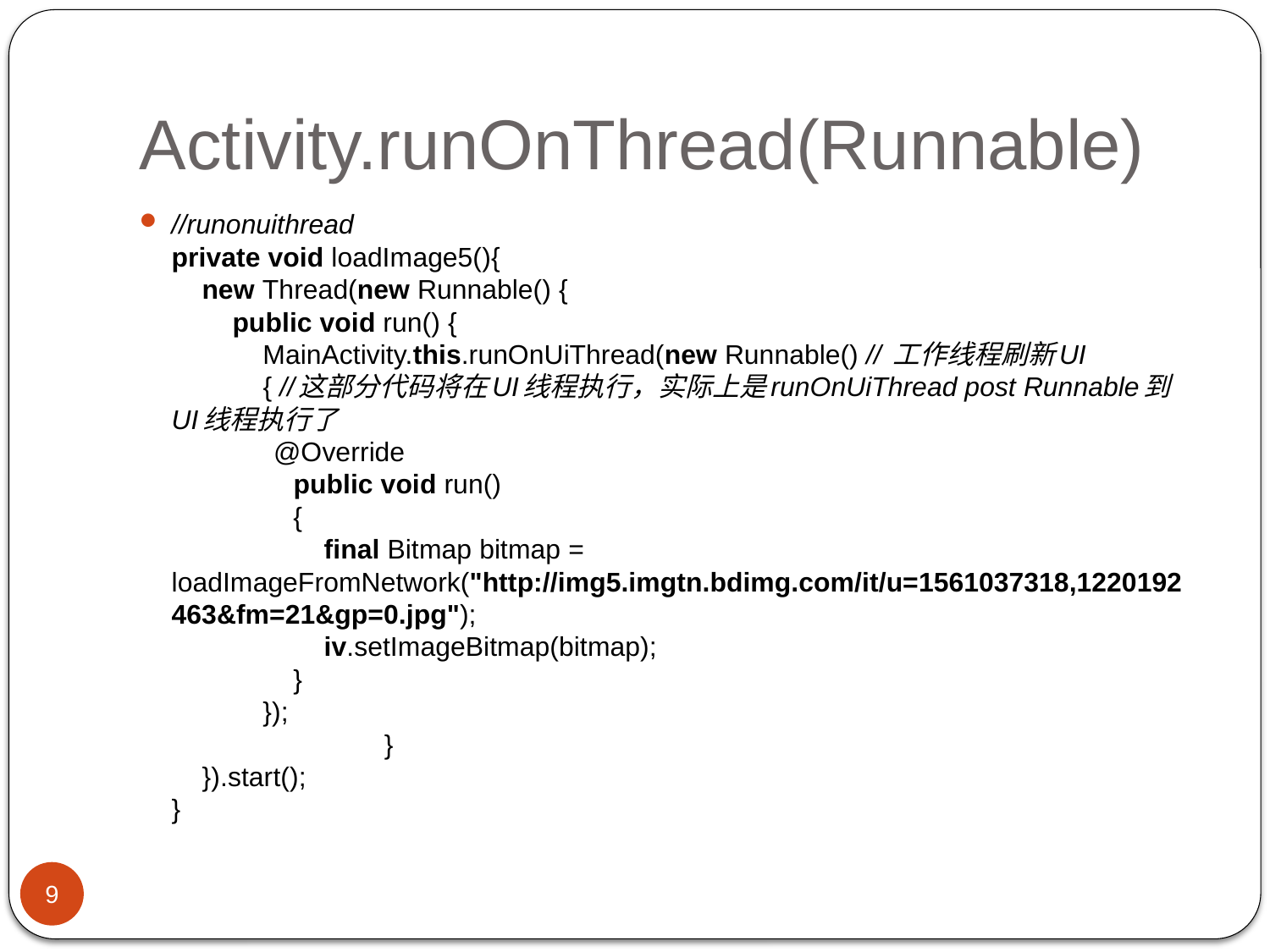

# Activity.runOnThread(Runnable)
//runonuithread
private void loadImage5(){
    new Thread(new Runnable() {
        public void run() {
            MainActivity.this.runOnUiThread(new Runnable() // 工作线程刷新UI
            { //这部分代码将在UI线程执行，实际上是runOnUiThread post Runnable到UI线程执行了
                @Override
                public void run()
                {
                    final Bitmap bitmap = loadImageFromNetwork("http://img5.imgtn.bdimg.com/it/u=1561037318,1220192463&fm=21&gp=0.jpg");
                    iv.setImageBitmap(bitmap);
                }
            });
                            }
    }).start();
}
9